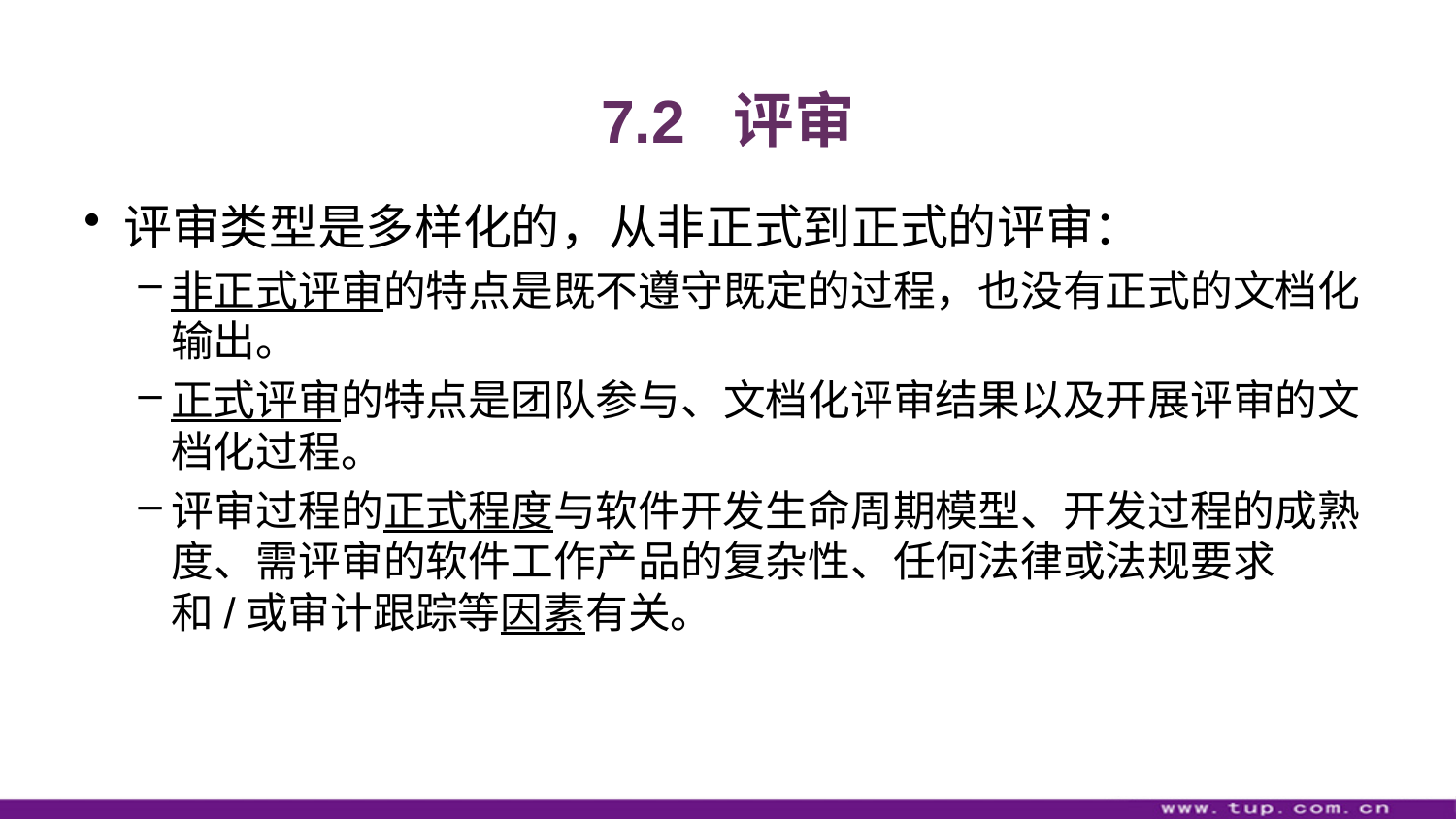

# 7.2  评审
评审类型是多样化的，从非正式到正式的评审：
非正式评审的特点是既不遵守既定的过程，也没有正式的文档化输出。
正式评审的特点是团队参与、文档化评审结果以及开展评审的文档化过程。
评审过程的正式程度与软件开发生命周期模型、开发过程的成熟度、需评审的软件工作产品的复杂性、任何法律或法规要求和/或审计跟踪等因素有关。